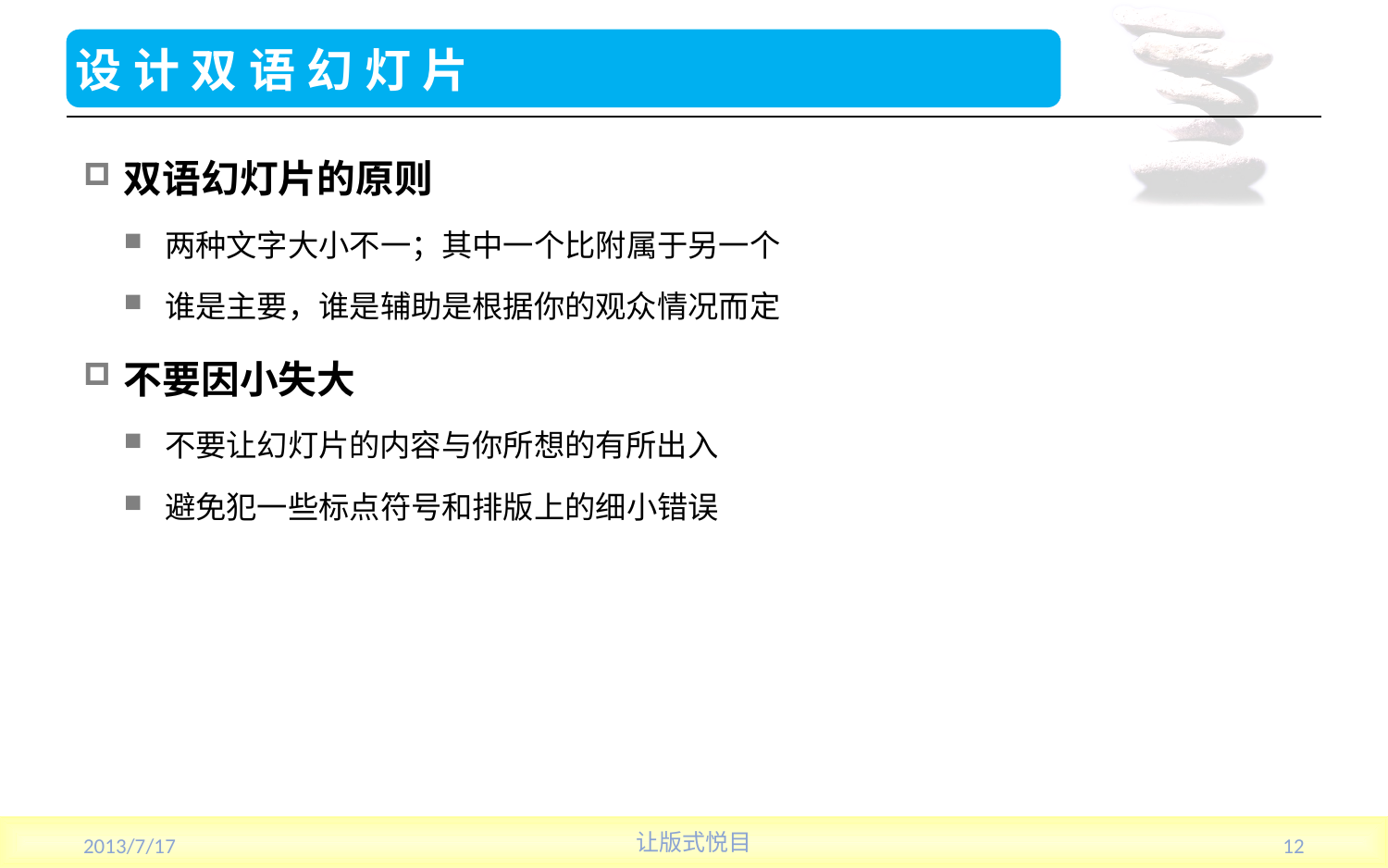

# 设计双语幻灯片
双语幻灯片的原则
两种文字大小不一；其中一个比附属于另一个
谁是主要，谁是辅助是根据你的观众情况而定
不要因小失大
不要让幻灯片的内容与你所想的有所出入
避免犯一些标点符号和排版上的细小错误
2013/7/17
让版式悦目
12